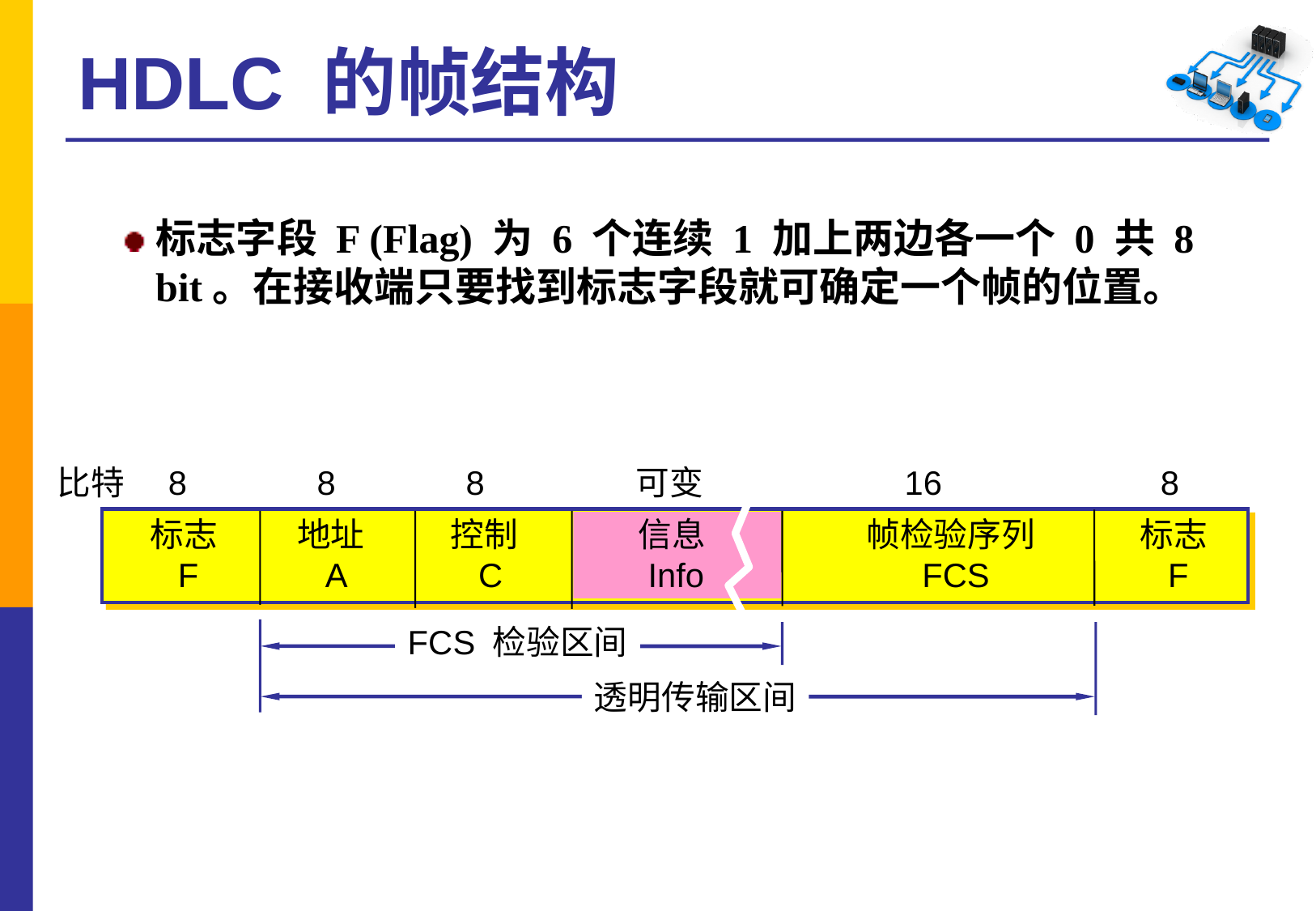

# HDLC 的帧结构
标志字段 F (Flag) 为 6 个连续 1 加上两边各一个 0 共 8 bit。在接收端只要找到标志字段就可确定一个帧的位置。
比特
8
8
8
可变
16
8

标志
   F
地址
   A
控制
   C
信息
 Info
帧检验序列
      FCS
标志
   F

FCS 检验区间

透明传输区间